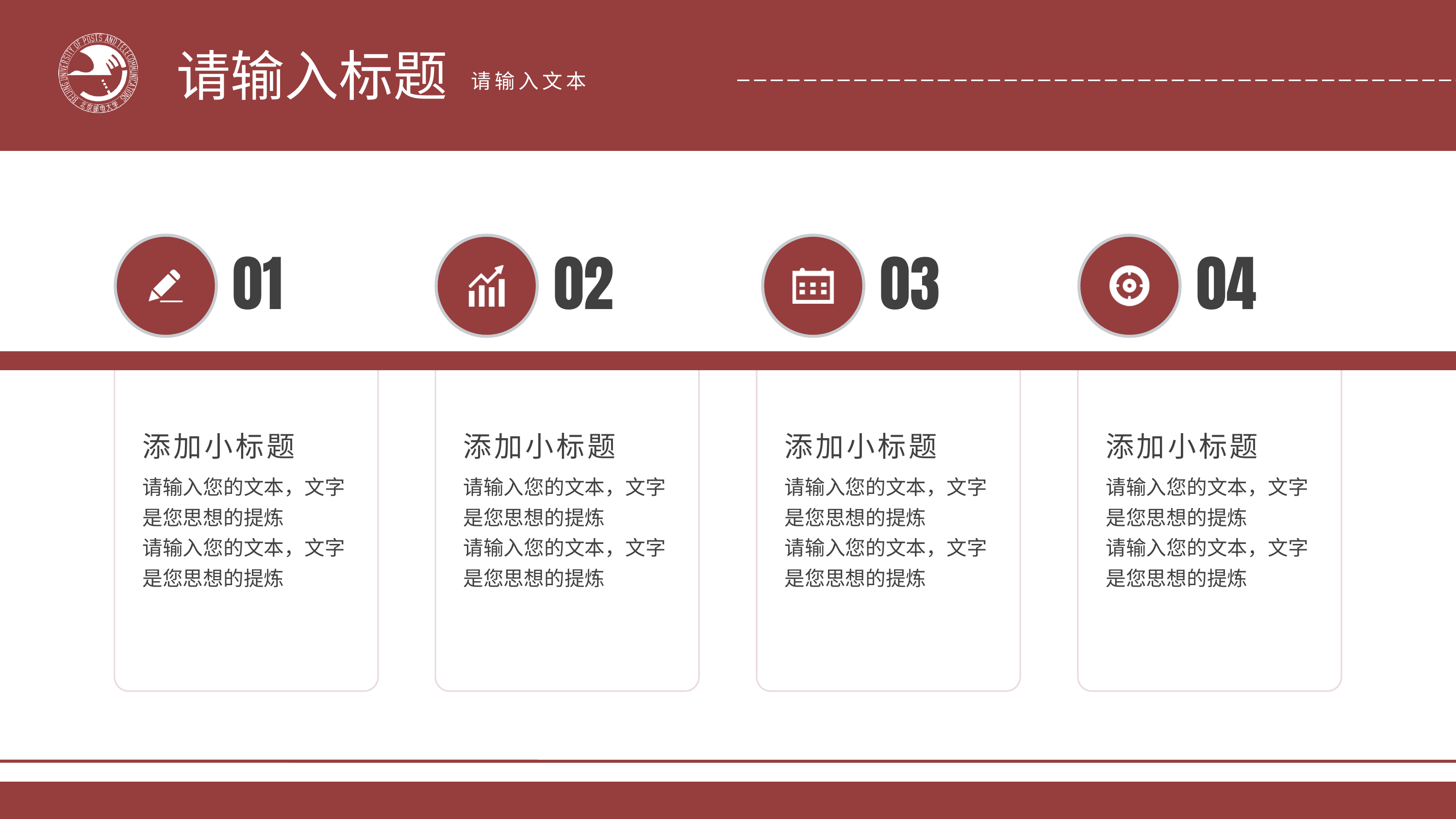

请输入标题
请输入文本

01
02
03
04

添加小标题
添加小标题
添加小标题
添加小标题
请输入您的文本，文字是您思想的提炼
请输入您的文本，文字是您思想的提炼
请输入您的文本，文字是您思想的提炼
请输入您的文本，文字是您思想的提炼
请输入您的文本，文字是您思想的提炼
请输入您的文本，文字是您思想的提炼
请输入您的文本，文字是您思想的提炼
请输入您的文本，文字是您思想的提炼